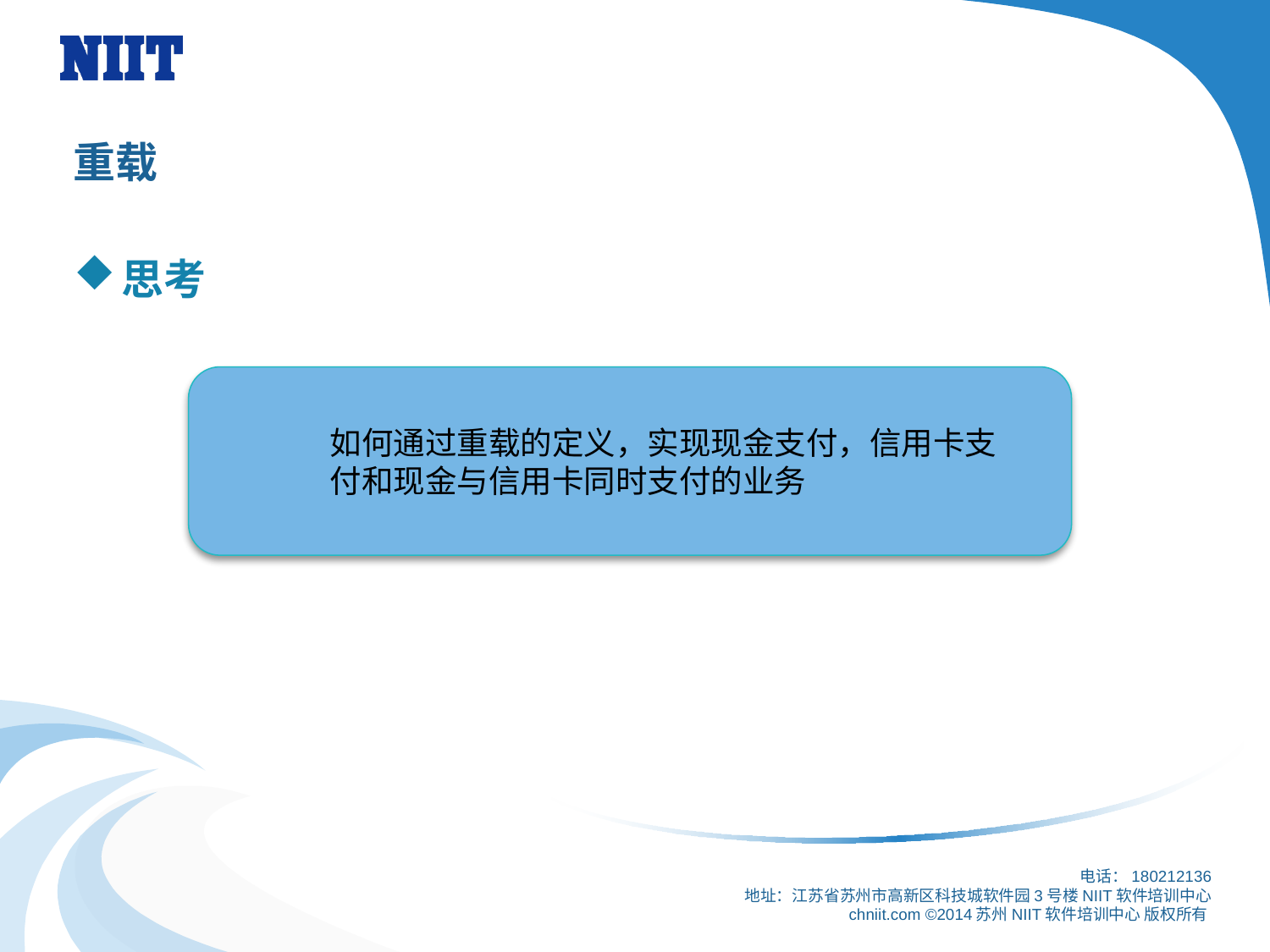

# 重载
思考

如何通过重载的定义，实现现金支付，信用卡支付和现金与信用卡同时支付的业务